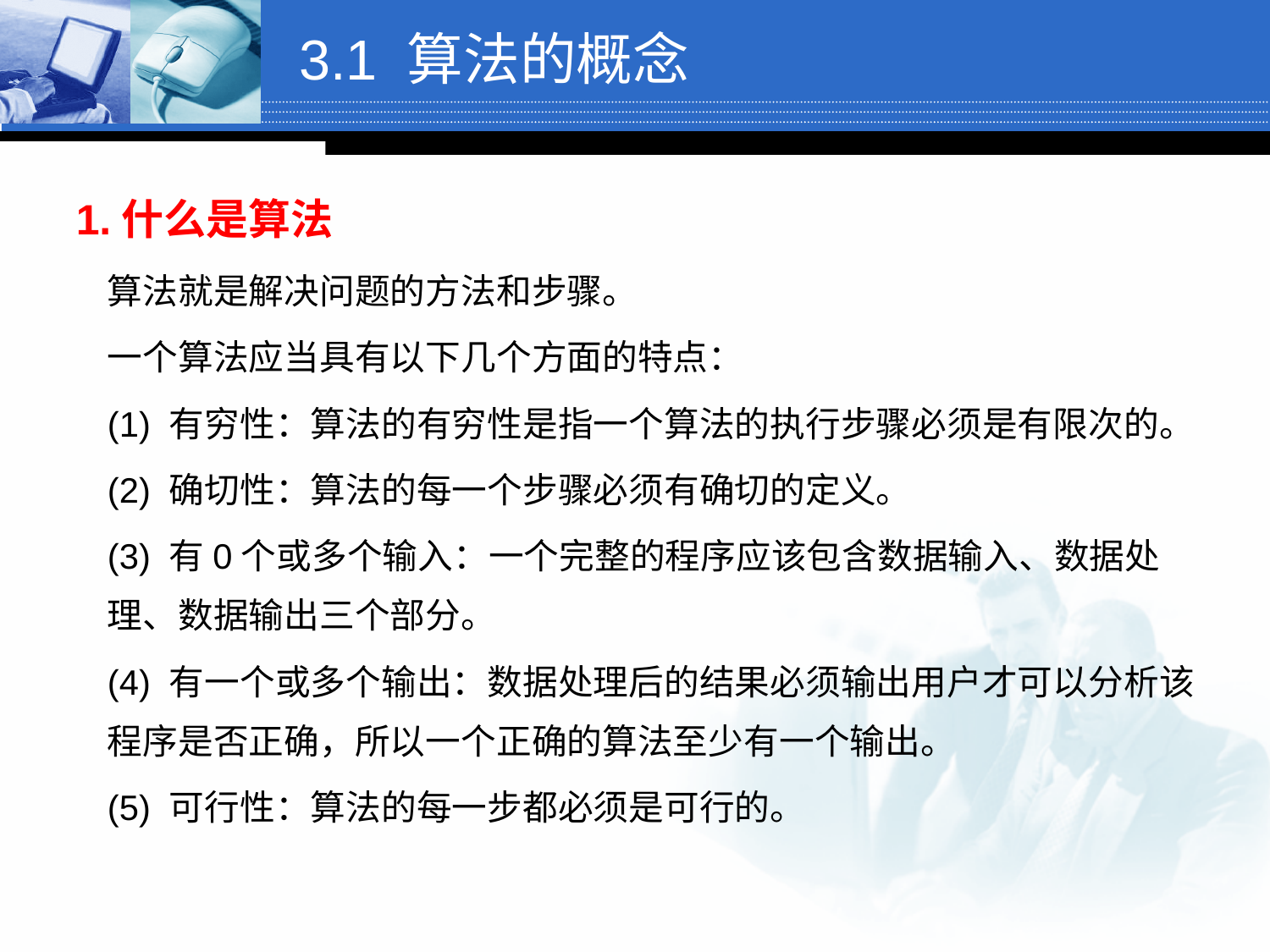

# 3.1 算法的概念
1.什么是算法
算法就是解决问题的方法和步骤。
一个算法应当具有以下几个方面的特点：
(1) 有穷性：算法的有穷性是指一个算法的执行步骤必须是有限次的。
(2) 确切性：算法的每一个步骤必须有确切的定义。
(3) 有0个或多个输入：一个完整的程序应该包含数据输入、数据处理、数据输出三个部分。
(4) 有一个或多个输出：数据处理后的结果必须输出用户才可以分析该程序是否正确，所以一个正确的算法至少有一个输出。
(5) 可行性：算法的每一步都必须是可行的。